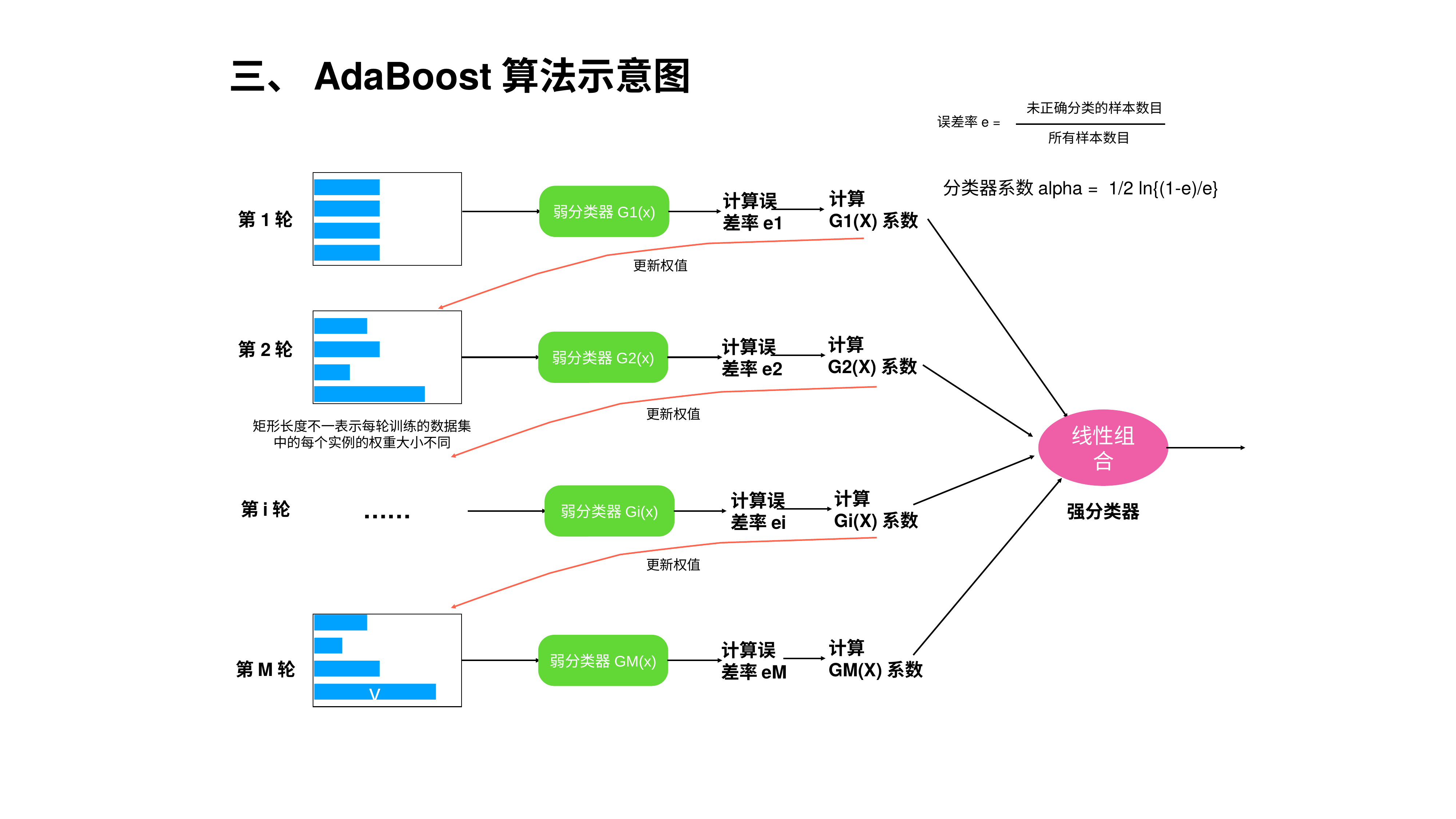

三、AdaBoost算法示意图
未正确分类的样本数目
误差率e =
所有样本数目

分类器系数alpha =  1/2 ln{(1-e)/e}

计算
G1(X)系数
计算误
差率e1
弱分类器G1(x)

第1轮

更新权值

计算
G2(X)系数
计算误
差率e2
弱分类器G2(x)
第2轮

更新权值
线性组合
矩形长度不一表示每轮训练的数据集
中的每个实例的权重大小不同

计算
Gi(X)系数
计算误
差率ei
弱分类器Gi(x)
……
第i轮
强分类器

更新权值

计算
GM(X)系数
计算误
差率eM
弱分类器GM(x)

第M轮

v